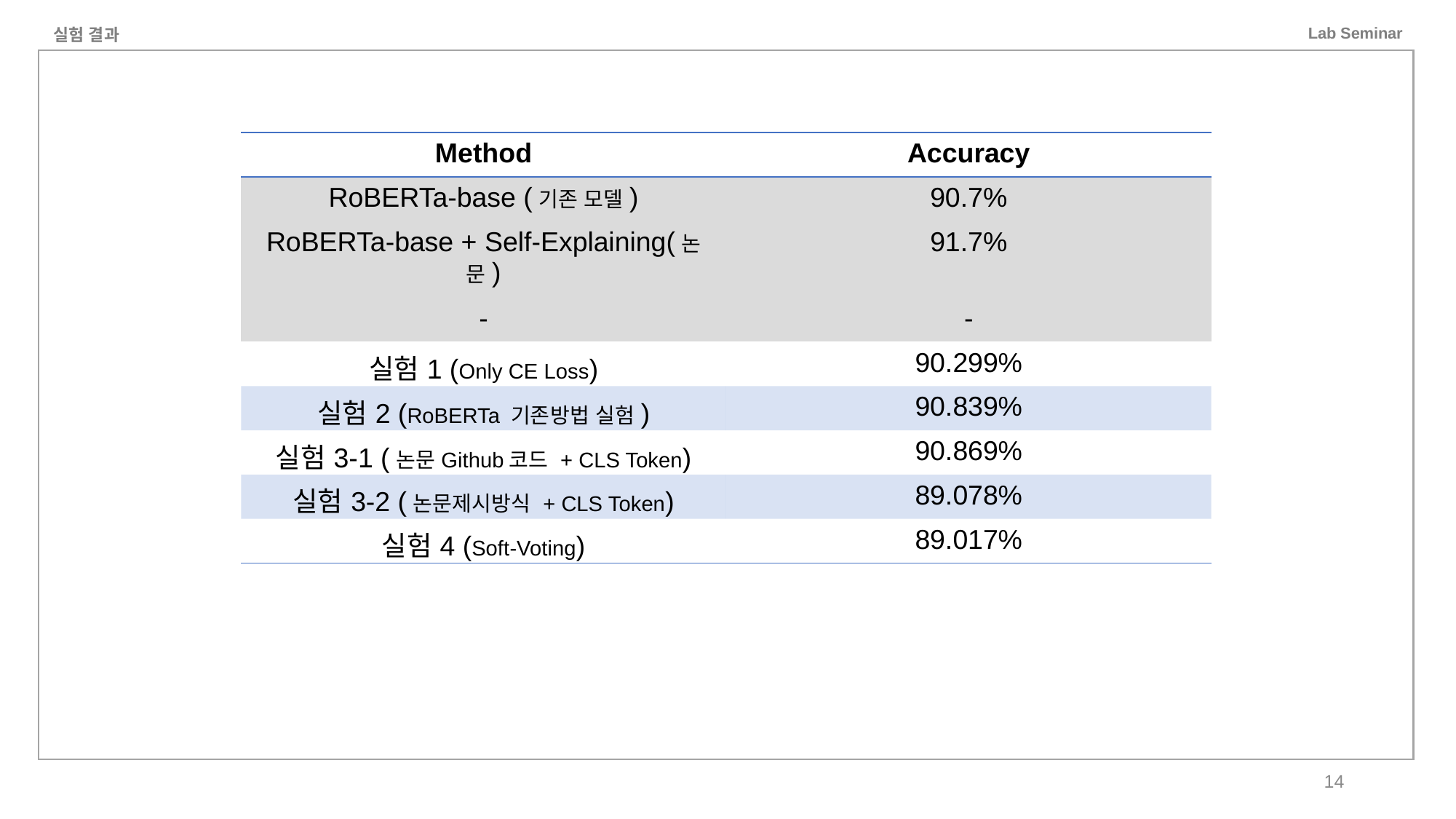

Lab Seminar
실험 결과

| Method | Accuracy |
| --- | --- |
| RoBERTa-base (기존 모델) | 90.7% |
| RoBERTa-base + Self-Explaining(논문) | 91.7% |
| - | - |
| 실험1 (Only CE Loss) | 90.299% |
| 실험2 (RoBERTa 기존방법 실험) | 90.839% |
| 실험3-1 (논문Github코드 + CLS Token) | 90.869% |
| 실험3-2 (논문제시방식 + CLS Token) | 89.078% |
| 실험4 (Soft-Voting) | 89.017% |
14